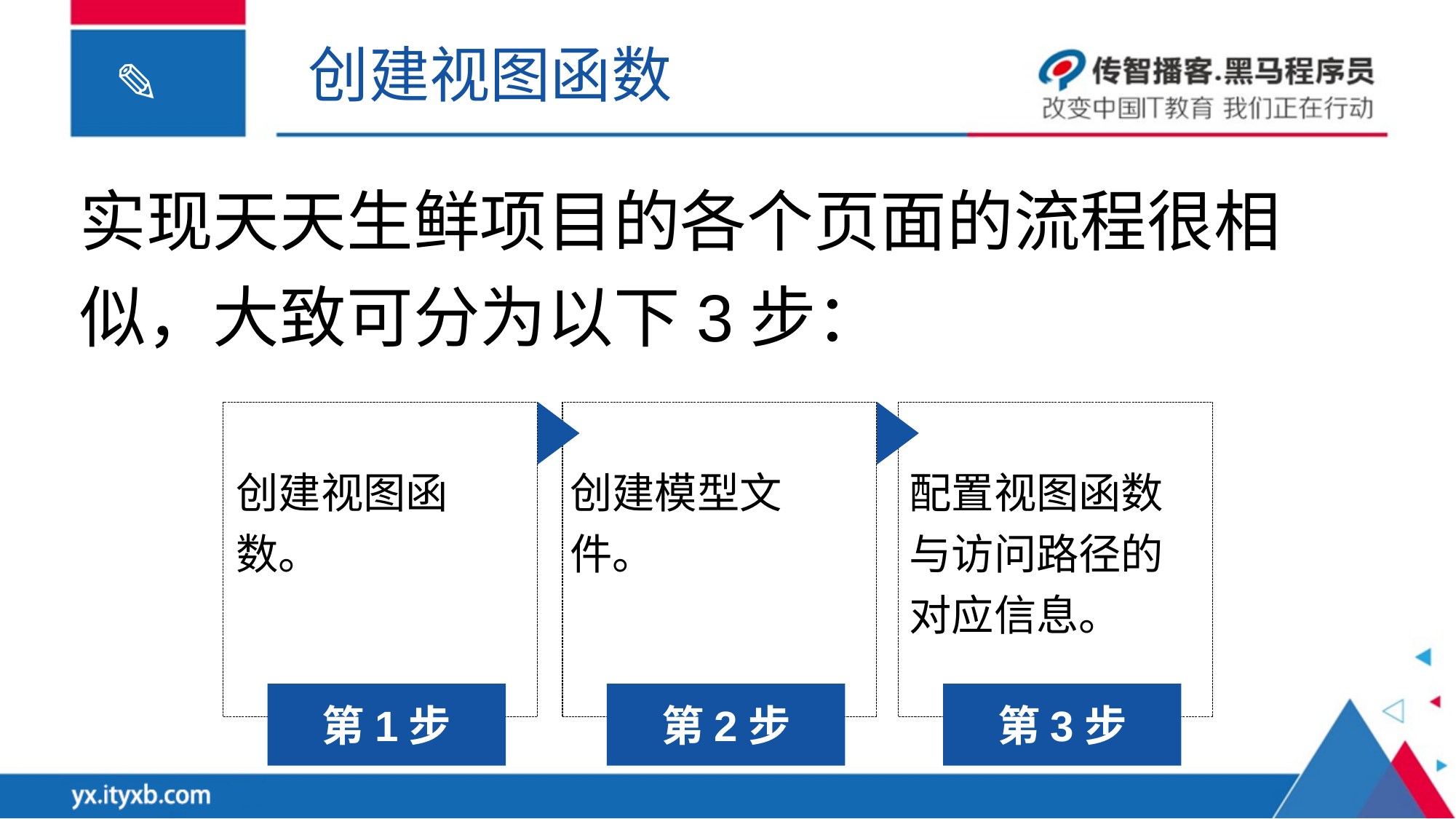

创建视图函数
实现天天生鲜项目的各个页面的流程很相似，大致可分为以下3步：

创建视图函数。
创建模型文件。
配置视图函数与访问路径的对应信息。
第1步
第2步
第3步